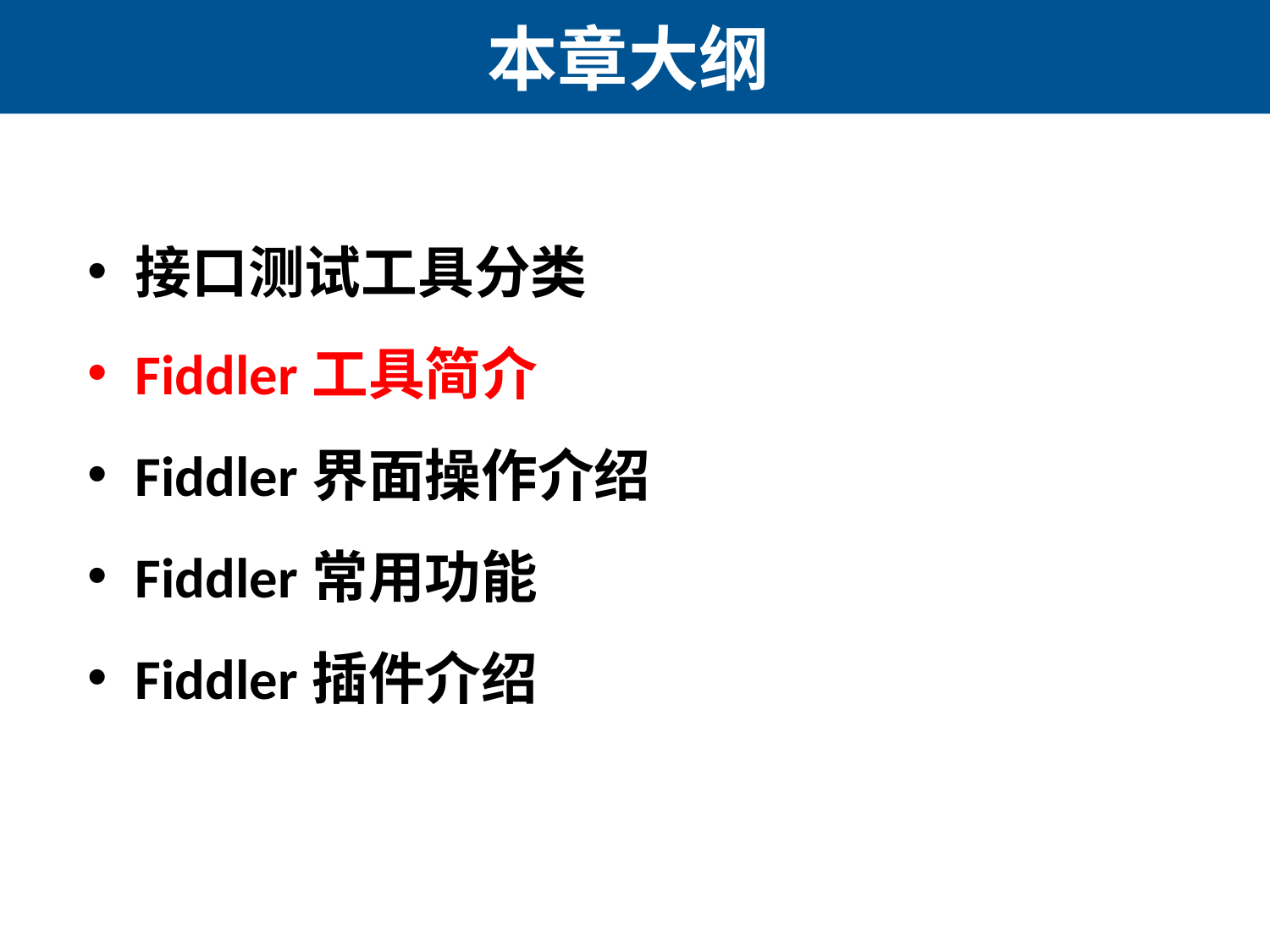

# 本章大纲
接口测试工具分类
Fiddler工具简介
Fiddler界面操作介绍
Fiddler常用功能
Fiddler插件介绍